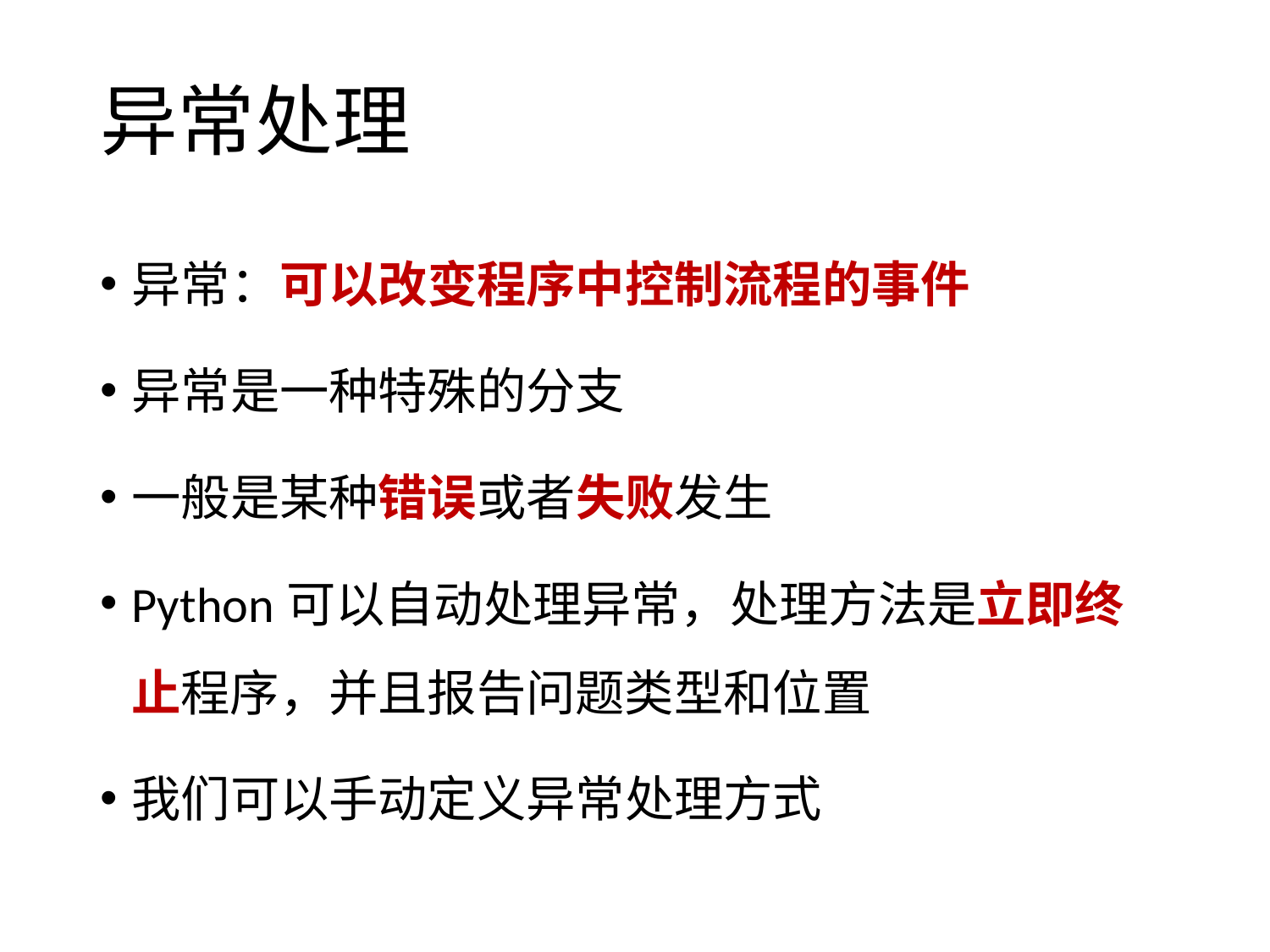

# 异常处理
异常：可以改变程序中控制流程的事件
异常是一种特殊的分支
一般是某种错误或者失败发生
Python可以自动处理异常，处理方法是立即终止程序，并且报告问题类型和位置
我们可以手动定义异常处理方式